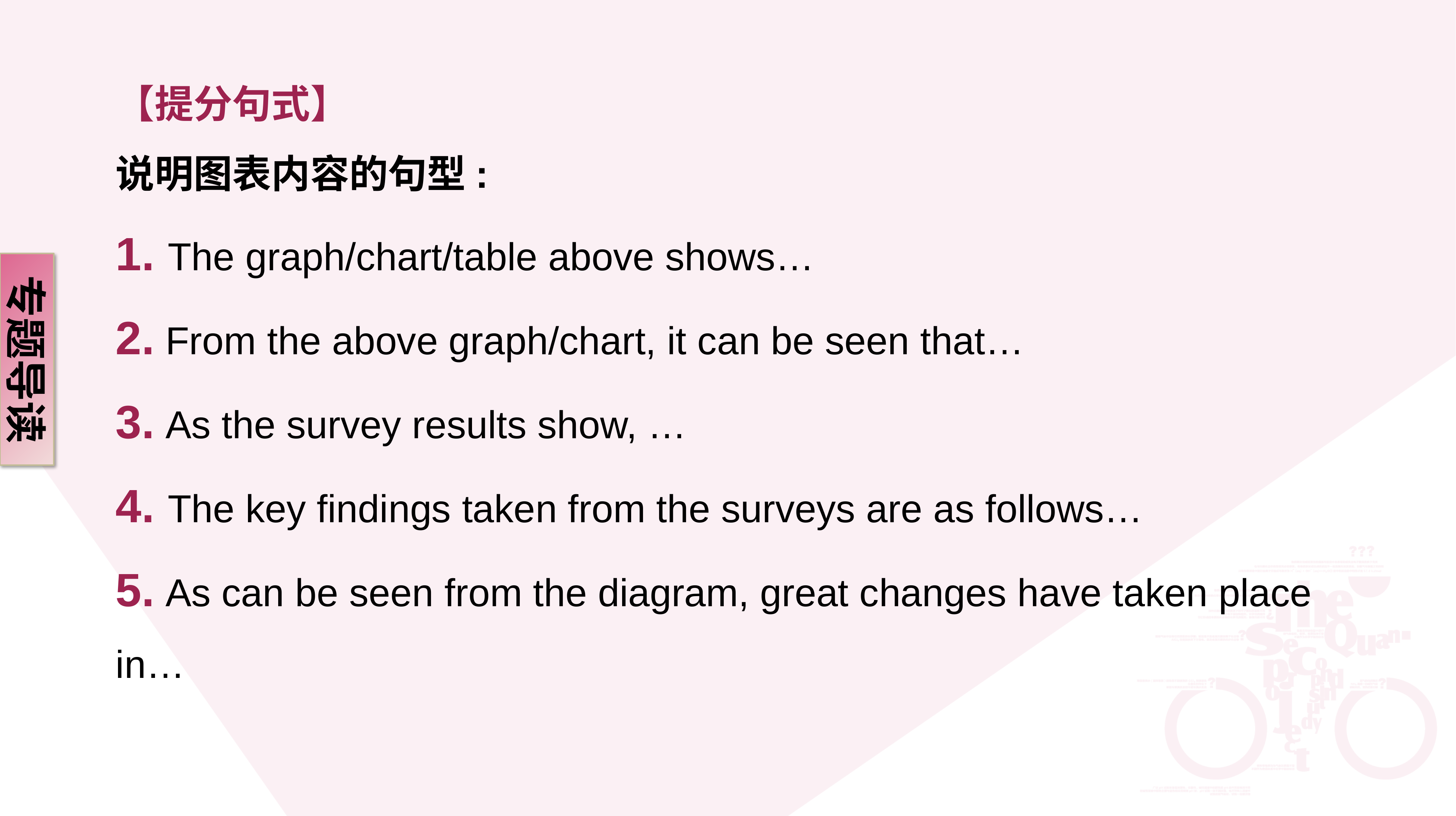

【提分句式】
说明图表内容的句型:
1. The graph/chart/table above shows…
2. From the above graph/chart, it can be seen that…
3. As the survey results show, …
4. The key findings taken from the surveys are as follows…
5. As can be seen from the diagram, great changes have taken place in…
专题导读